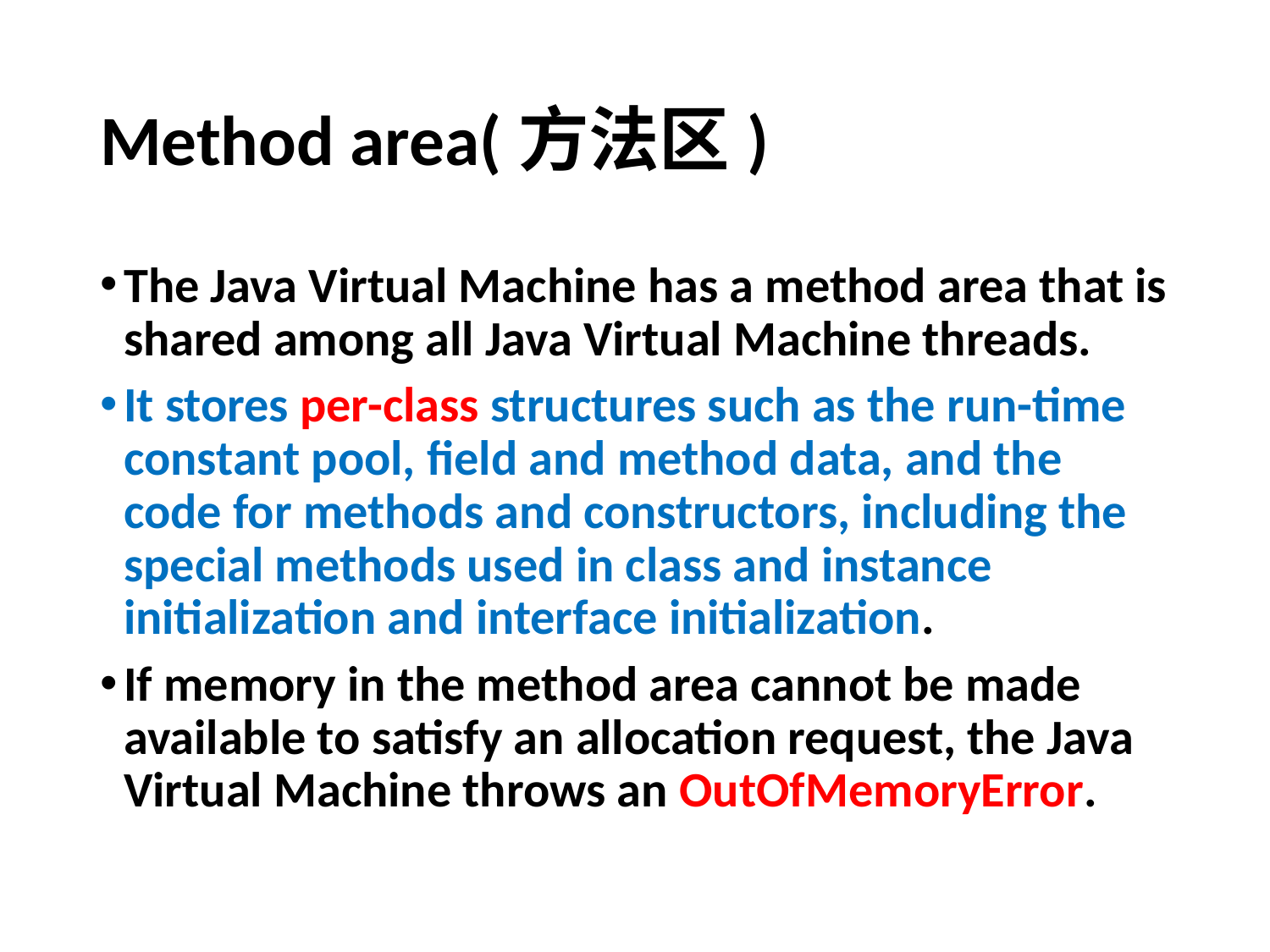

# Method area(方法区)
The Java Virtual Machine has a method area that is shared among all Java Virtual Machine threads.
It stores per-class structures such as the run-time constant pool, field and method data, and the code for methods and constructors, including the special methods used in class and instance initialization and interface initialization.
If memory in the method area cannot be made available to satisfy an allocation request, the Java Virtual Machine throws an OutOfMemoryError.